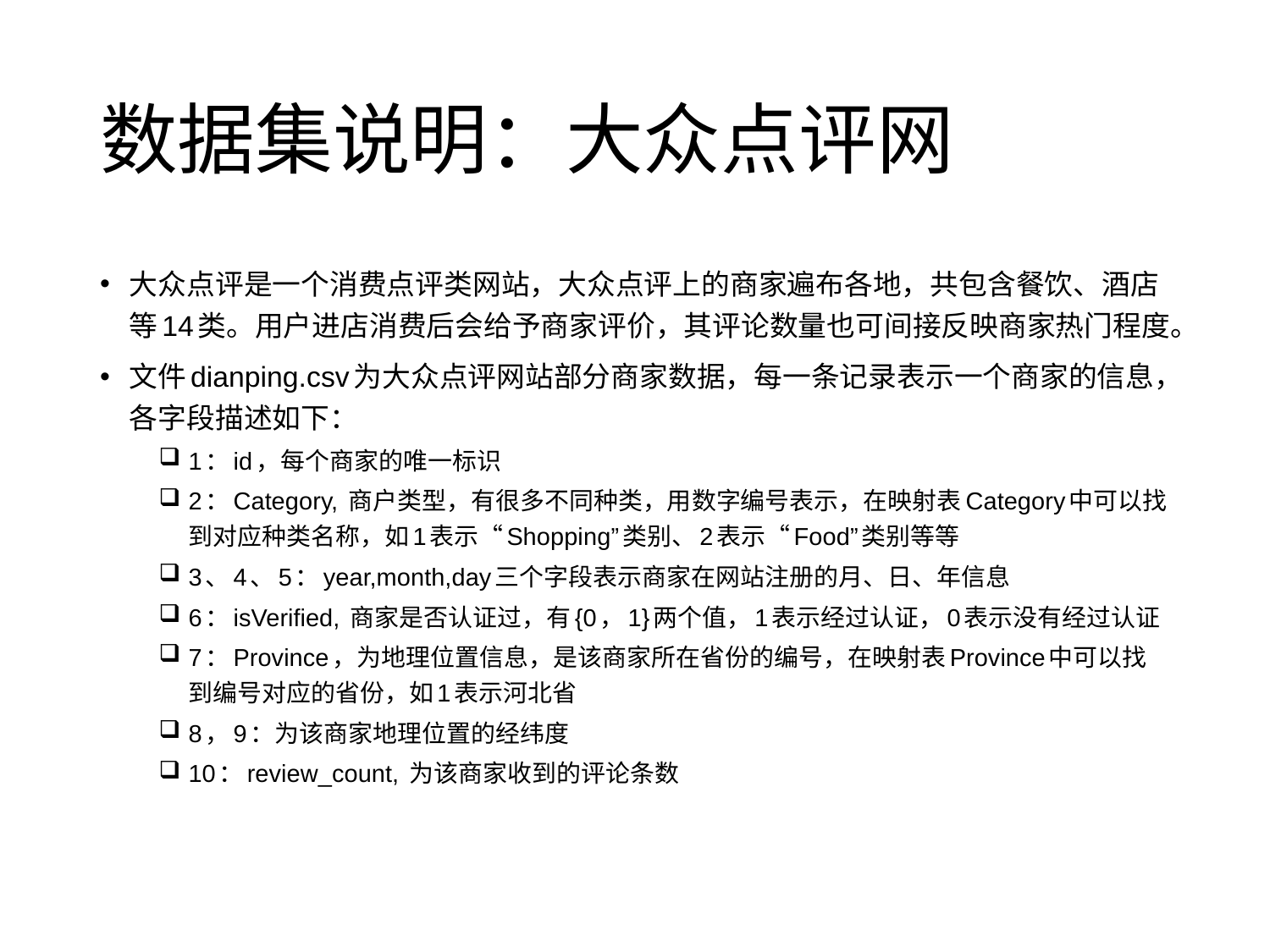

# 数据集说明：大众点评网
大众点评是一个消费点评类网站，大众点评上的商家遍布各地，共包含餐饮、酒店等14类。用户进店消费后会给予商家评价，其评论数量也可间接反映商家热门程度。
文件dianping.csv为大众点评网站部分商家数据，每一条记录表示一个商家的信息，各字段描述如下：
1：id，每个商家的唯一标识
2：Category, 商户类型，有很多不同种类，用数字编号表示，在映射表Category中可以找到对应种类名称，如1表示“Shopping”类别、2表示“Food”类别等等
3、4、5：year,month,day三个字段表示商家在网站注册的月、日、年信息
6：isVerified, 商家是否认证过，有{0，1}两个值，1表示经过认证，0表示没有经过认证
7：Province，为地理位置信息，是该商家所在省份的编号，在映射表Province中可以找到编号对应的省份，如1表示河北省
8，9：为该商家地理位置的经纬度
10：review_count, 为该商家收到的评论条数